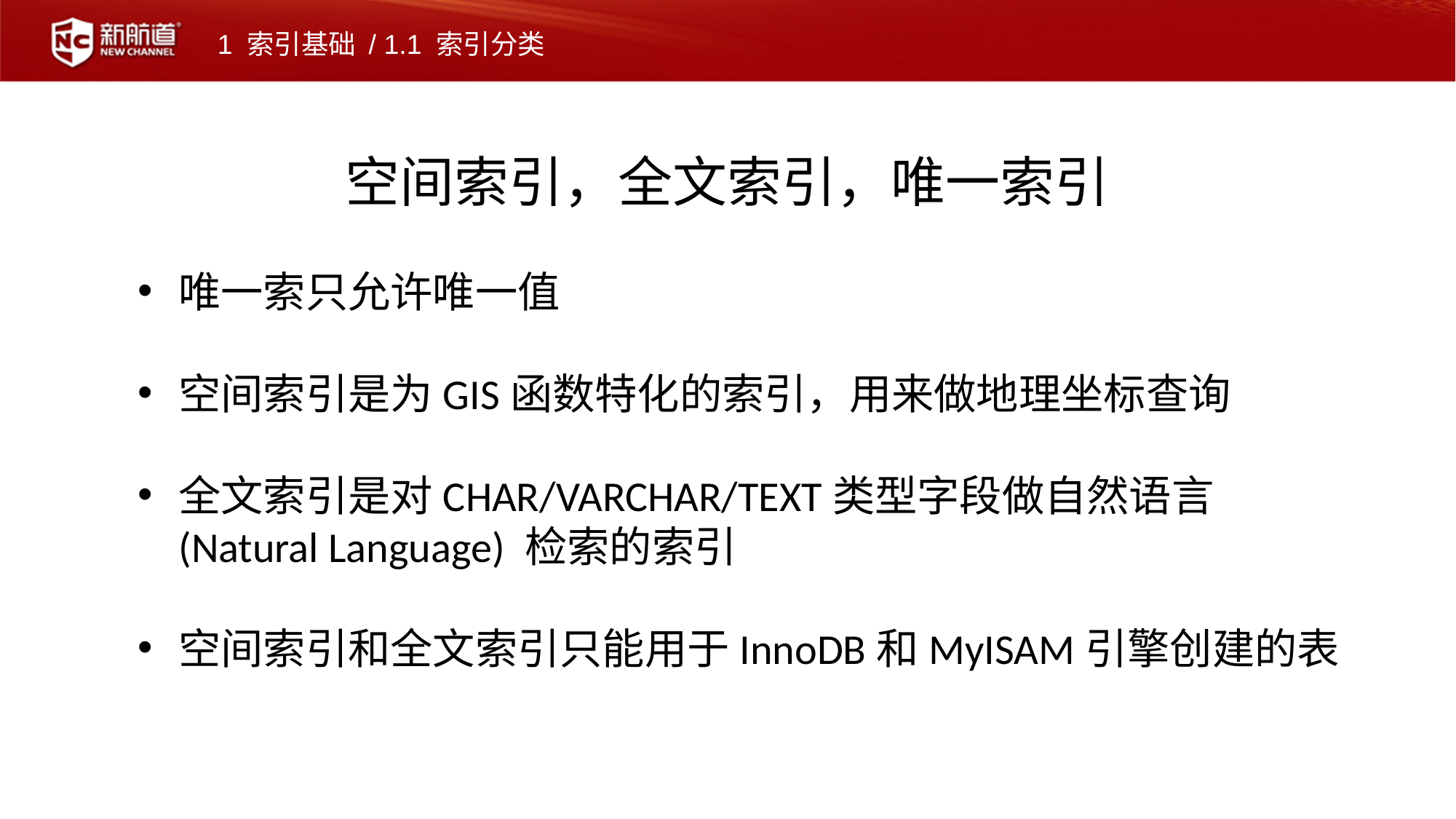

1 索引基础 / 1.1 索引分类

空间索引，全文索引，唯一索引
唯一索只允许唯一值

空间索引是为GIS函数特化的索引，用来做地理坐标查询

全文索引是对CHAR/VARCHAR/TEXT类型字段做自然语言 (Natural Language) 检索的索引

空间索引和全文索引只能用于InnoDB和MyISAM引擎创建的表